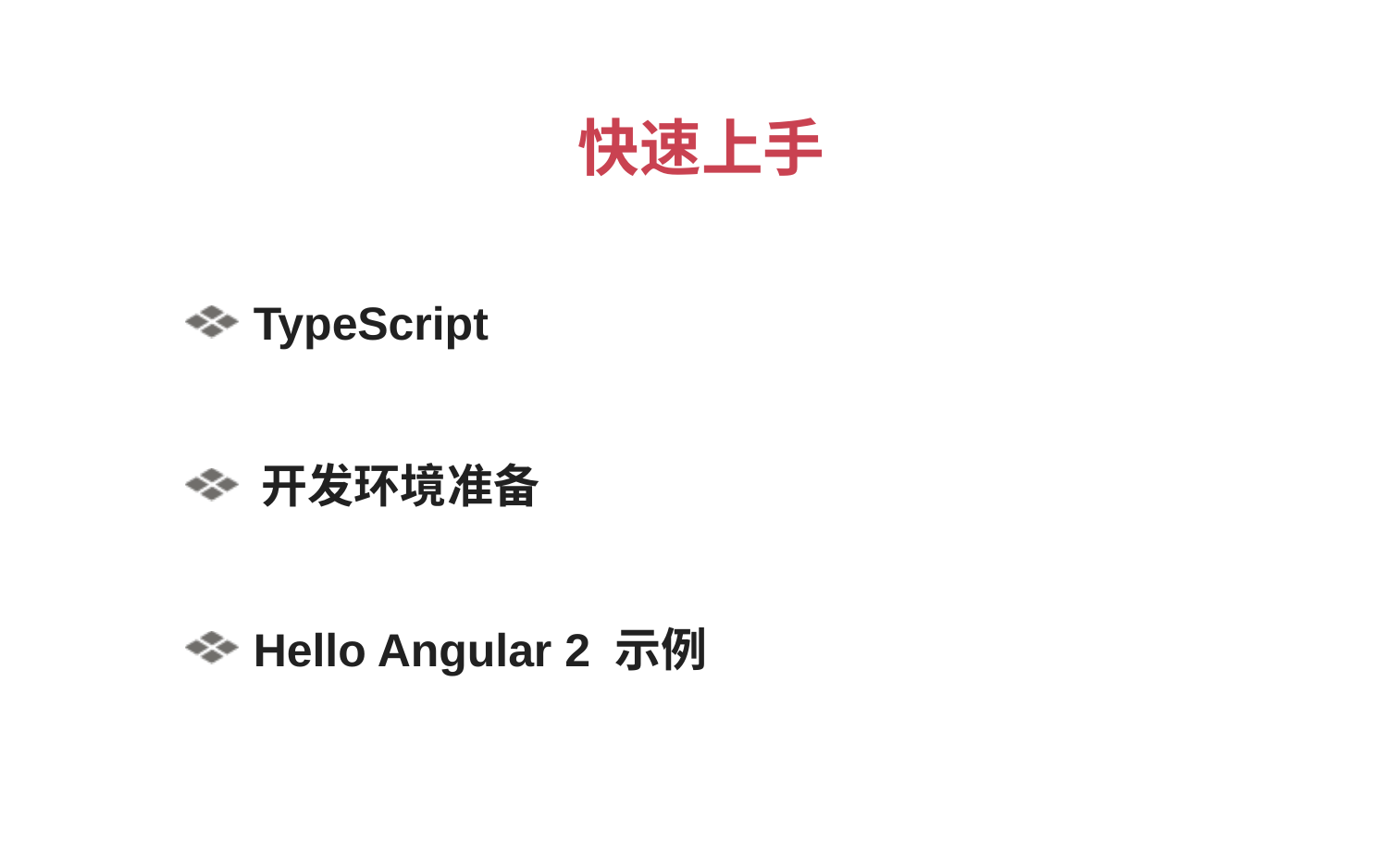

快速上手
 TypeScript
 开发环境准备
 Hello Angular 2 示例